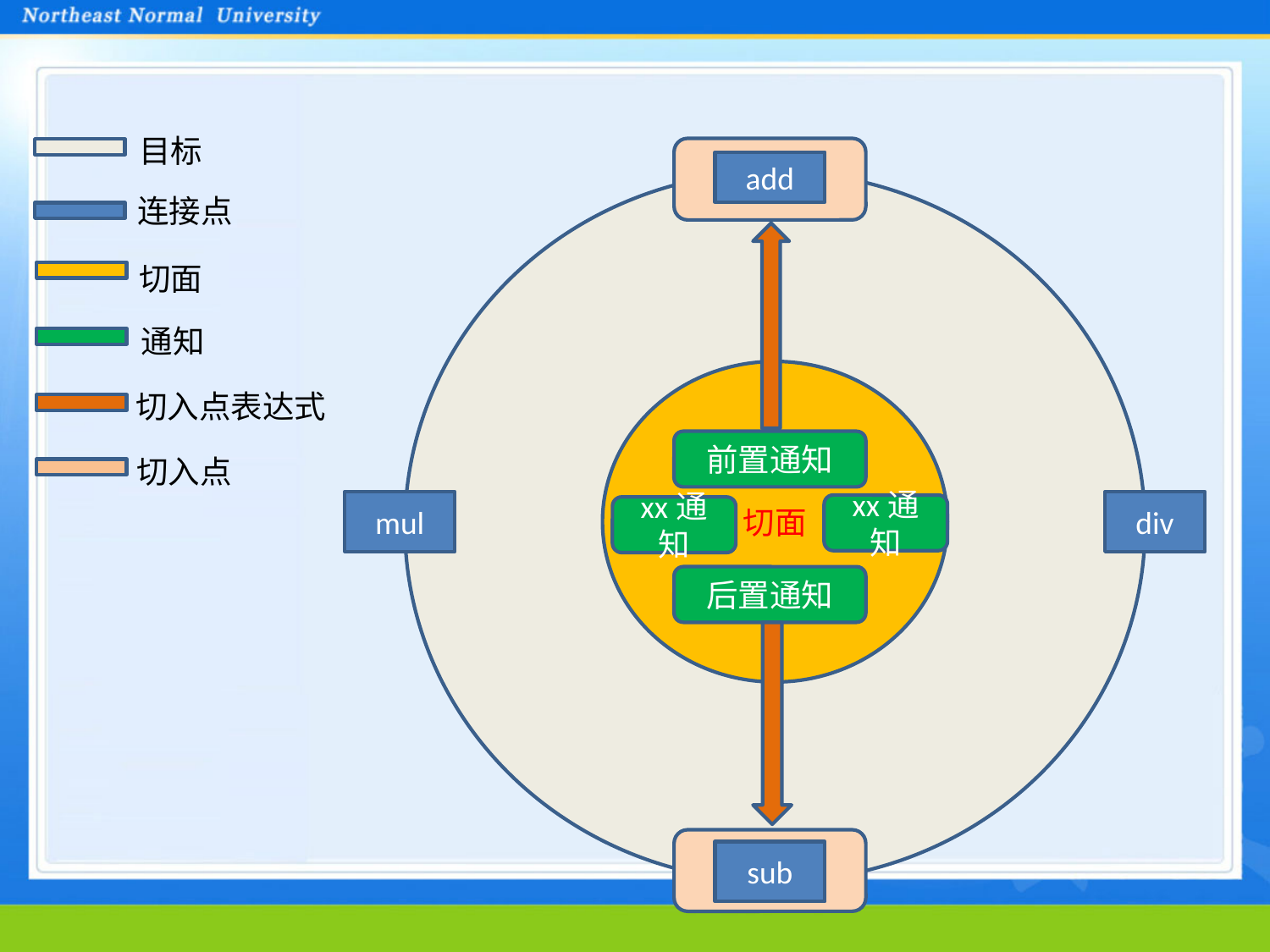

目标

add

连接点

切面

通知

切面
切入点表达式

前置通知
切入点

mul
div
xx通知
xx通知
后置通知

sub